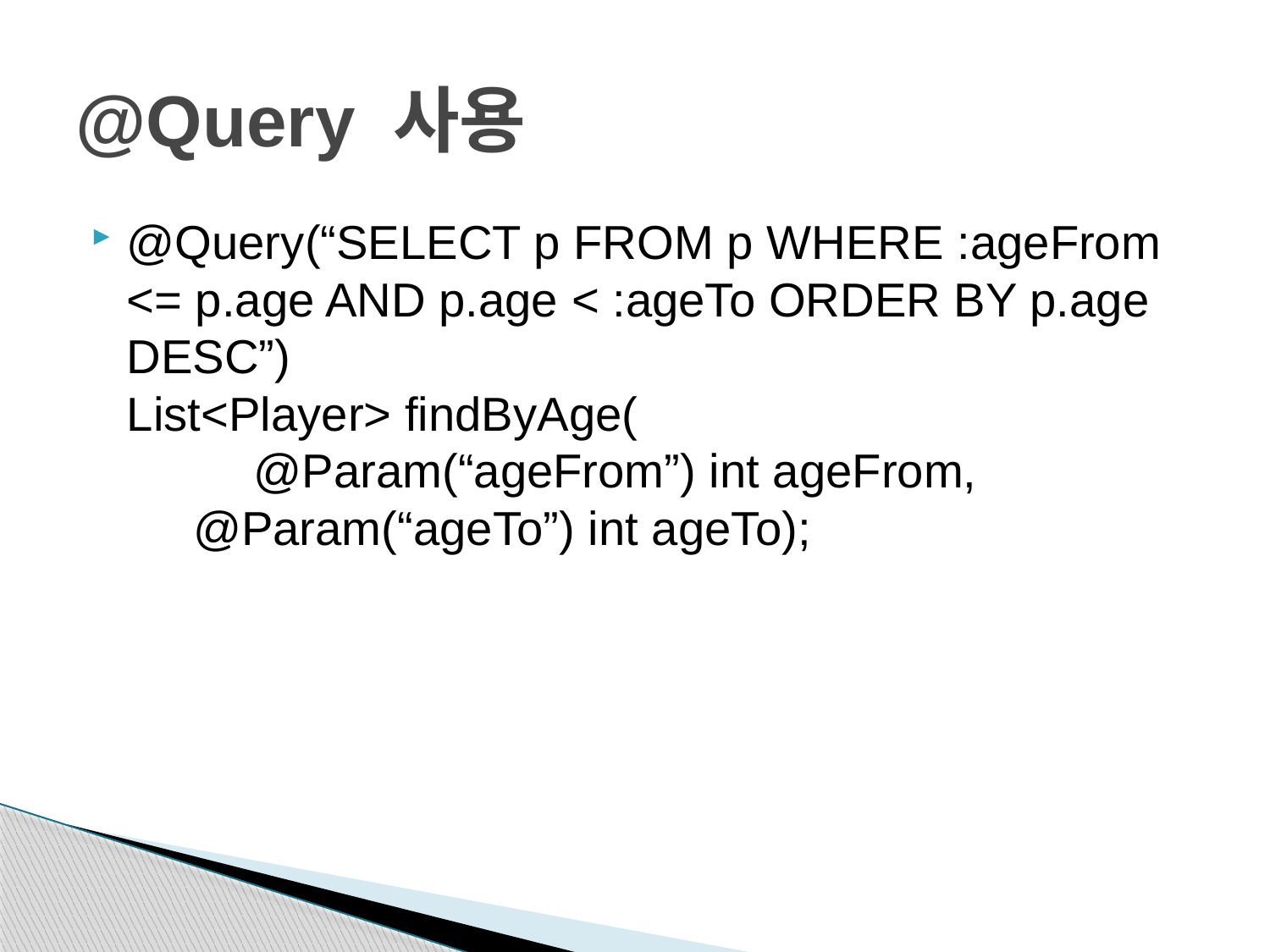

# @Query 사용
@Query(“SELECT p FROM p WHERE :ageFrom <= p.age AND p.age < :ageTo ORDER BY p.age DESC”)
List<Player> findByAge(
	@Param(“ageFrom”) int ageFrom,
     @Param(“ageTo”) int ageTo);